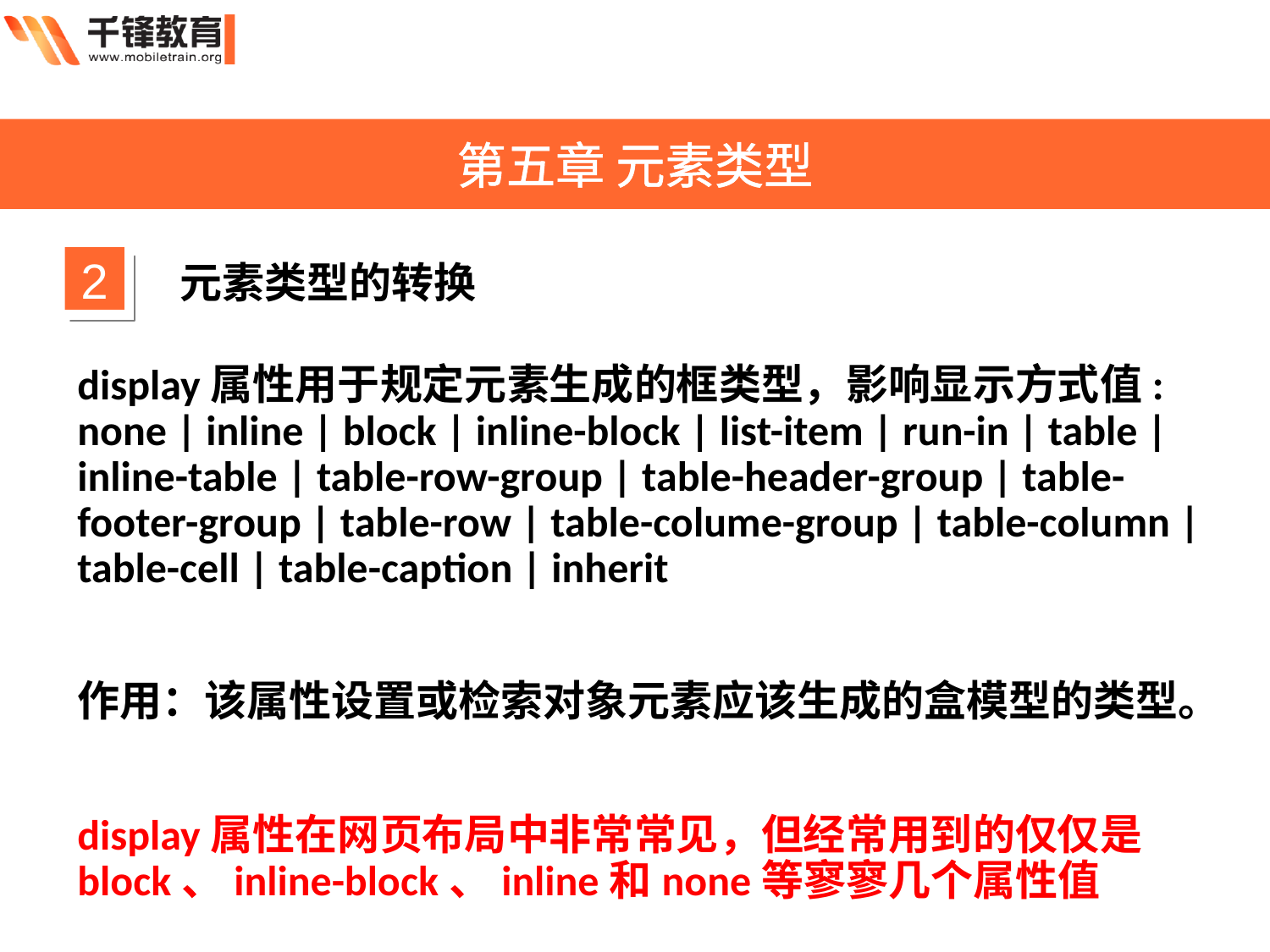

第五章 元素类型
2

元素类型的转换

display属性用于规定元素生成的框类型，影响显示方式值: none | inline | block | inline-block | list-item | run-in | table | inline-table | table-row-group | table-header-group | table-footer-group | table-row | table-colume-group | table-column | table-cell | table-caption | inherit

作用：该属性设置或检索对象元素应该生成的盒模型的类型。

display属性在网页布局中非常常见，但经常用到的仅仅是block、inline-block、inline和none等寥寥几个属性值